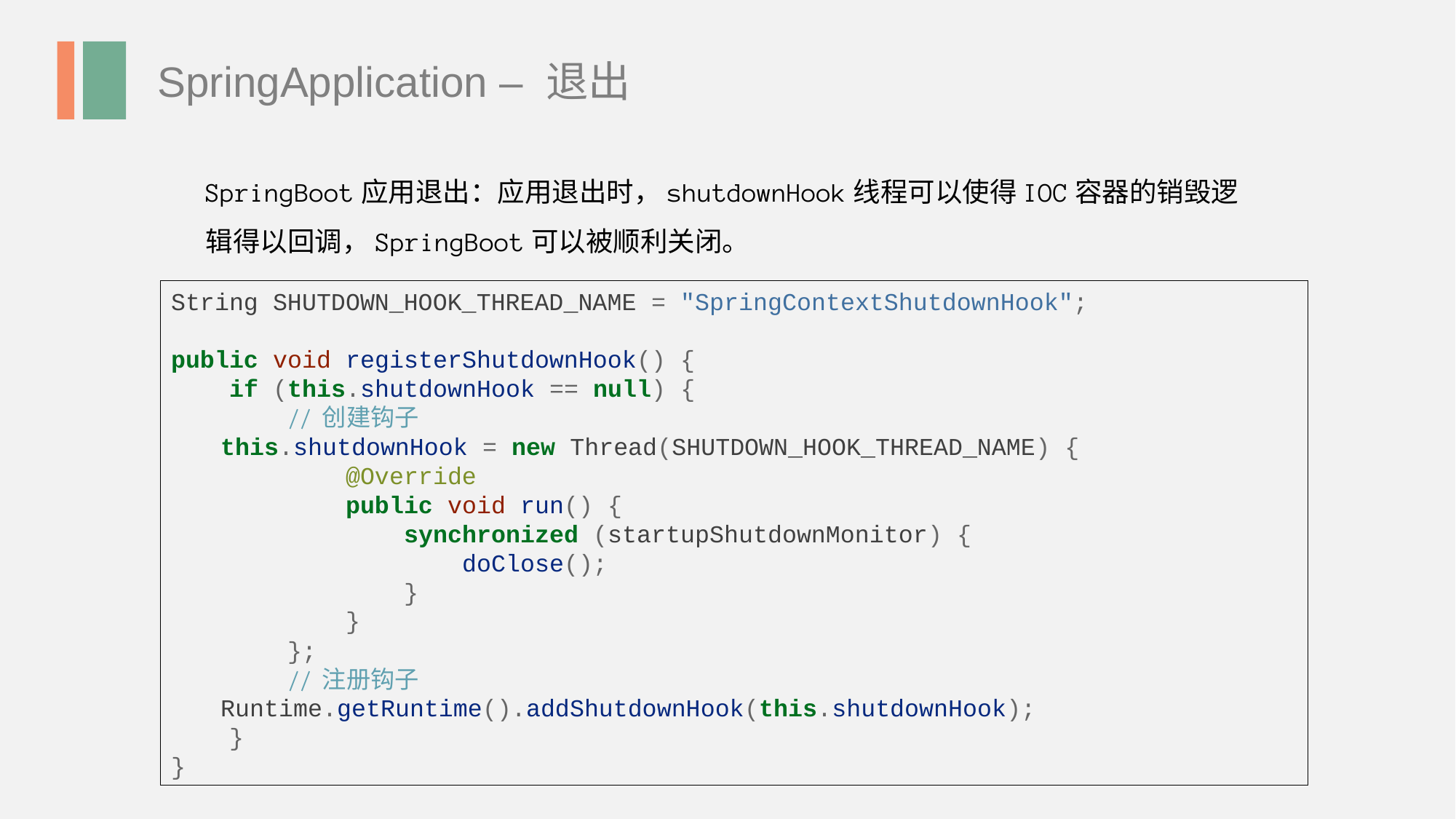

SpringApplication – 退出
SpringBoot应用退出：应用退出时，shutdownHook线程可以使得IOC容器的销毁逻辑得以回调，SpringBoot可以被顺利关闭。
String SHUTDOWN_HOOK_THREAD_NAME = "SpringContextShutdownHook";
public void registerShutdownHook() {
    if (this.shutdownHook == null) {
        // 创建钩子
        this.shutdownHook = new Thread(SHUTDOWN_HOOK_THREAD_NAME) {
            @Override
            public void run() {
                synchronized (startupShutdownMonitor) {
                    doClose();
                }
            }
        };
        // 注册钩子
        Runtime.getRuntime().addShutdownHook(this.shutdownHook);
    }
}